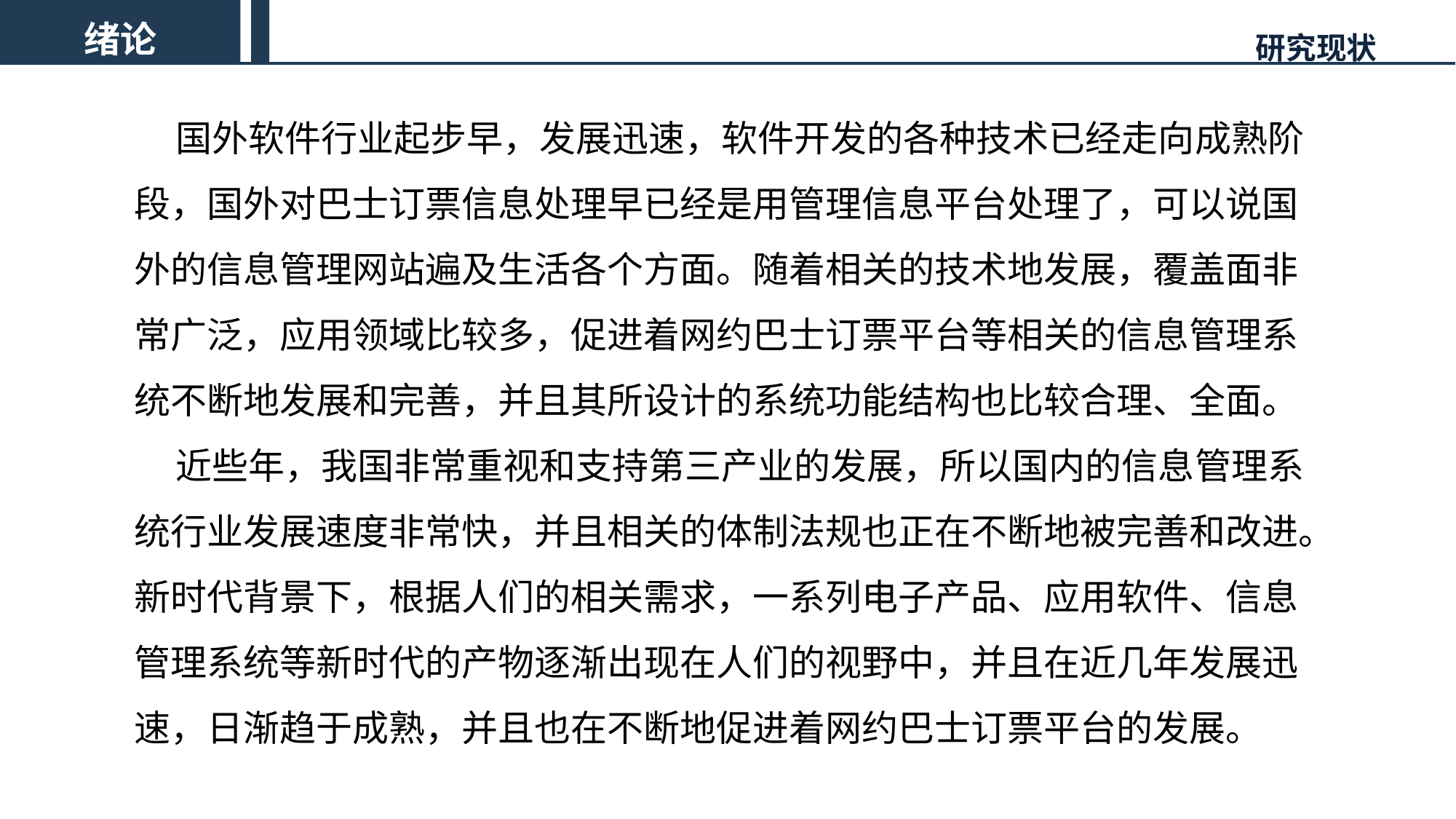

绪论

研究现状
    国外软件行业起步早，发展迅速，软件开发的各种技术已经走向成熟阶段，国外对巴士订票信息处理早已经是用管理信息平台处理了，可以说国外的信息管理网站遍及生活各个方面。随着相关的技术地发展，覆盖面非常广泛，应用领域比较多，促进着网约巴士订票平台等相关的信息管理系统不断地发展和完善，并且其所设计的系统功能结构也比较合理、全面。
    近些年，我国非常重视和支持第三产业的发展，所以国内的信息管理系统行业发展速度非常快，并且相关的体制法规也正在不断地被完善和改进。新时代背景下，根据人们的相关需求，一系列电子产品、应用软件、信息管理系统等新时代的产物逐渐出现在人们的视野中，并且在近几年发展迅速，日渐趋于成熟，并且也在不断地促进着网约巴士订票平台的发展。